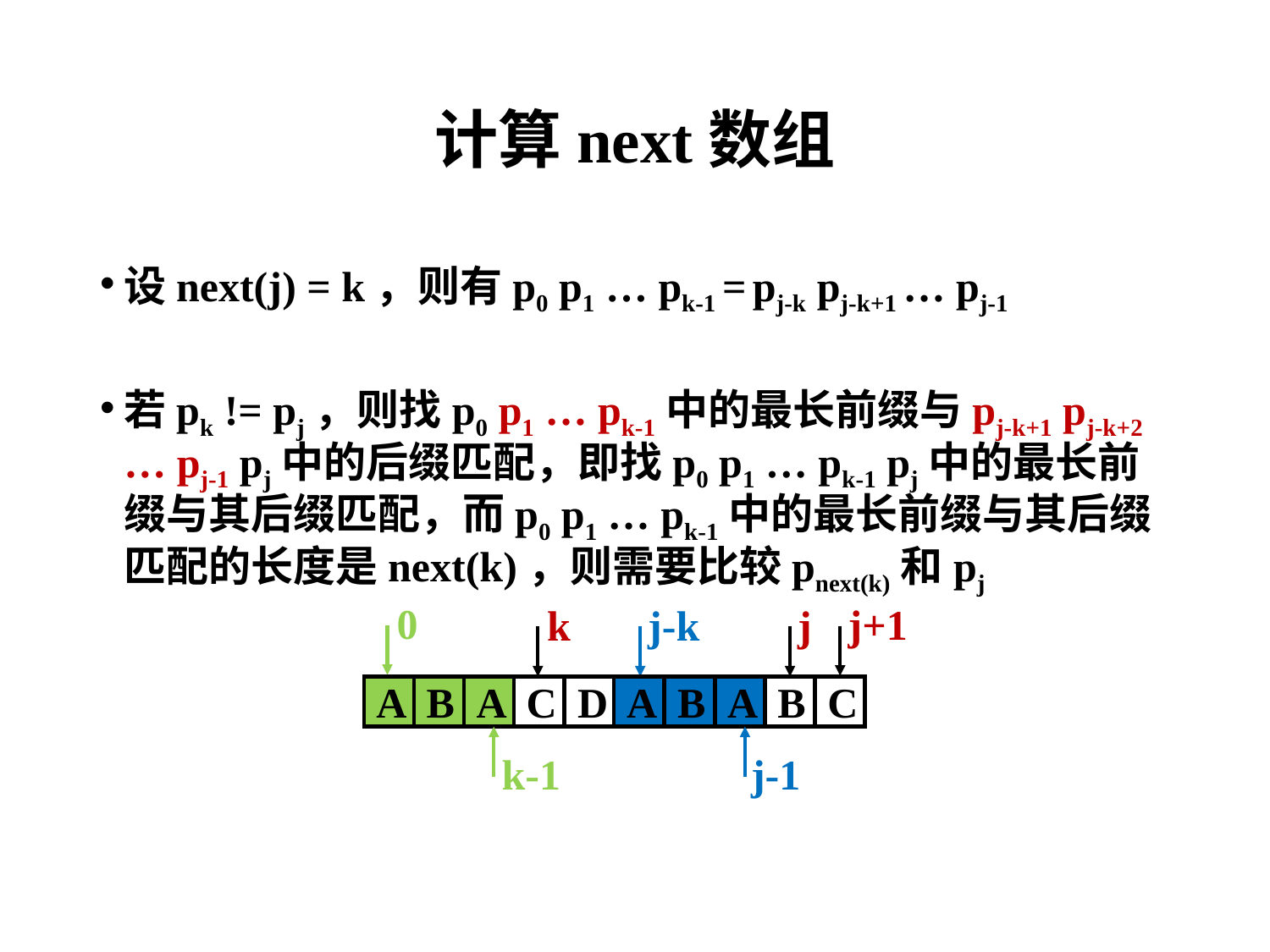

# 计算next数组
设next(j) = k，则有p0 p1 … pk-1 = pj-k pj-k+1 … pj-1

若pk != pj，则找p0 p1 … pk-1中的最长前缀与pj-k+1 pj-k+2 … pj-1 pj中的后缀匹配，即找p0 p1 … pk-1 pj中的最长前缀与其后缀匹配，而p0 p1 … pk-1中的最长前缀与其后缀匹配的长度是next(k)，则需要比较pnext(k)和pj
0
j+1
k
j-k
j
A
B
A
C
A
B
A
B
C
D
k-1
j-1